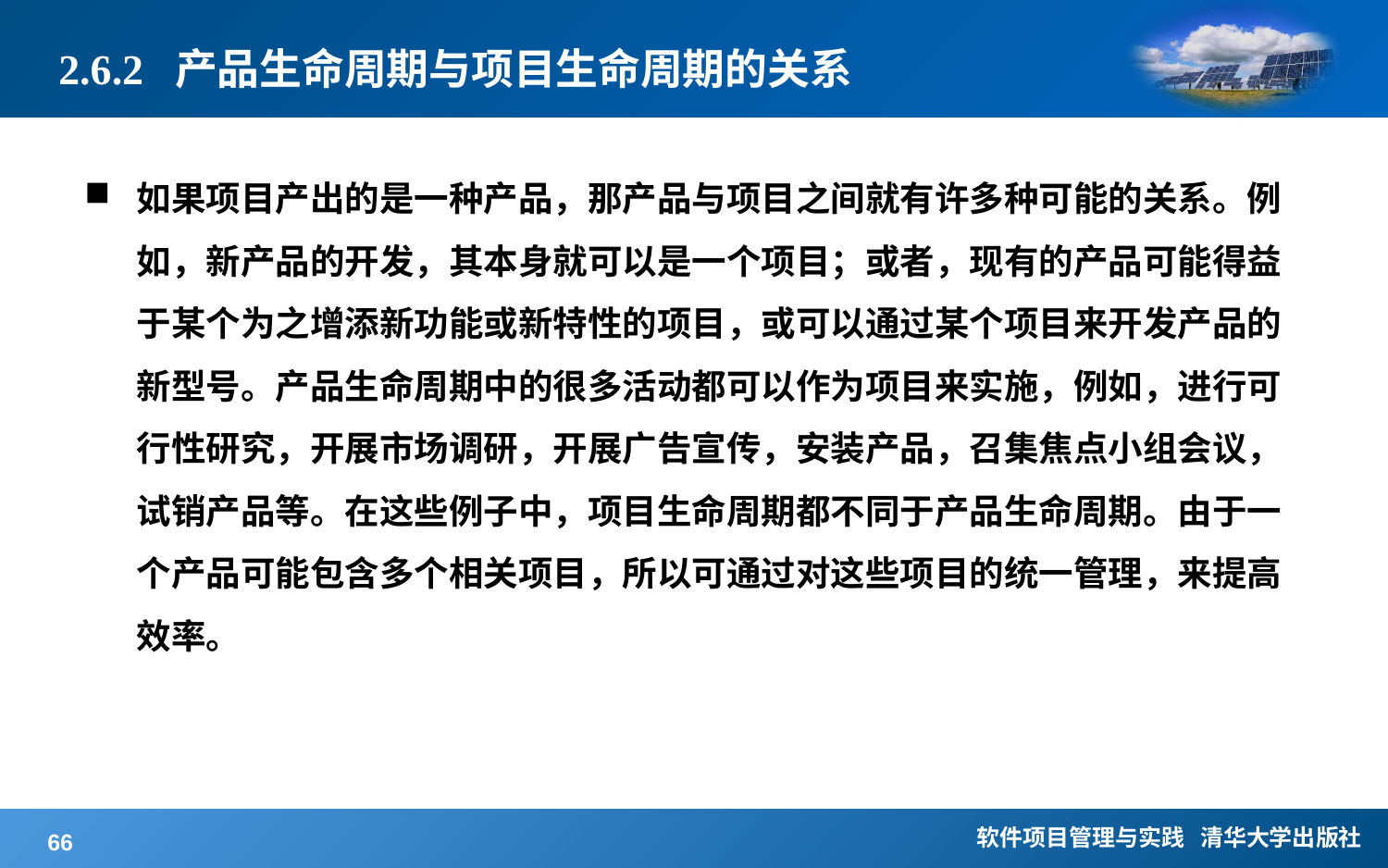

# 2.6.2  产品生命周期与项目生命周期的关系
如果项目产出的是一种产品，那产品与项目之间就有许多种可能的关系。例如，新产品的开发，其本身就可以是一个项目；或者，现有的产品可能得益于某个为之增添新功能或新特性的项目，或可以通过某个项目来开发产品的新型号。产品生命周期中的很多活动都可以作为项目来实施，例如，进行可行性研究，开展市场调研，开展广告宣传，安装产品，召集焦点小组会议，试销产品等。在这些例子中，项目生命周期都不同于产品生命周期。由于一个产品可能包含多个相关项目，所以可通过对这些项目的统一管理，来提高效率。